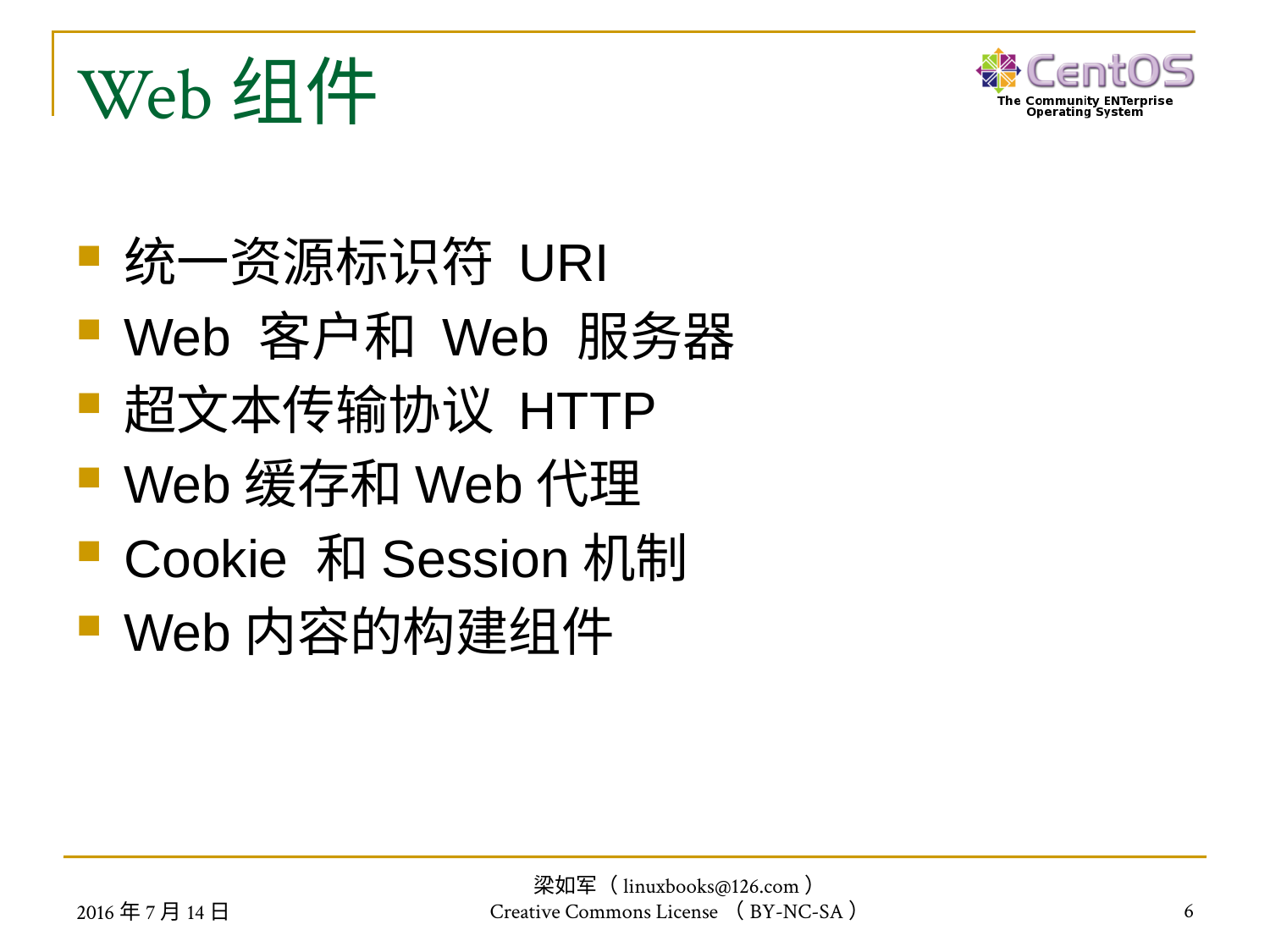

# Web组件
统一资源标识符 URI
Web 客户和 Web 服务器
超文本传输协议 HTTP
Web缓存和Web代理
Cookie 和Session机制
Web内容的构建组件
梁如军（linuxbooks@126.com）
Creative Commons License（BY-NC-SA）
2016年7月14日
6